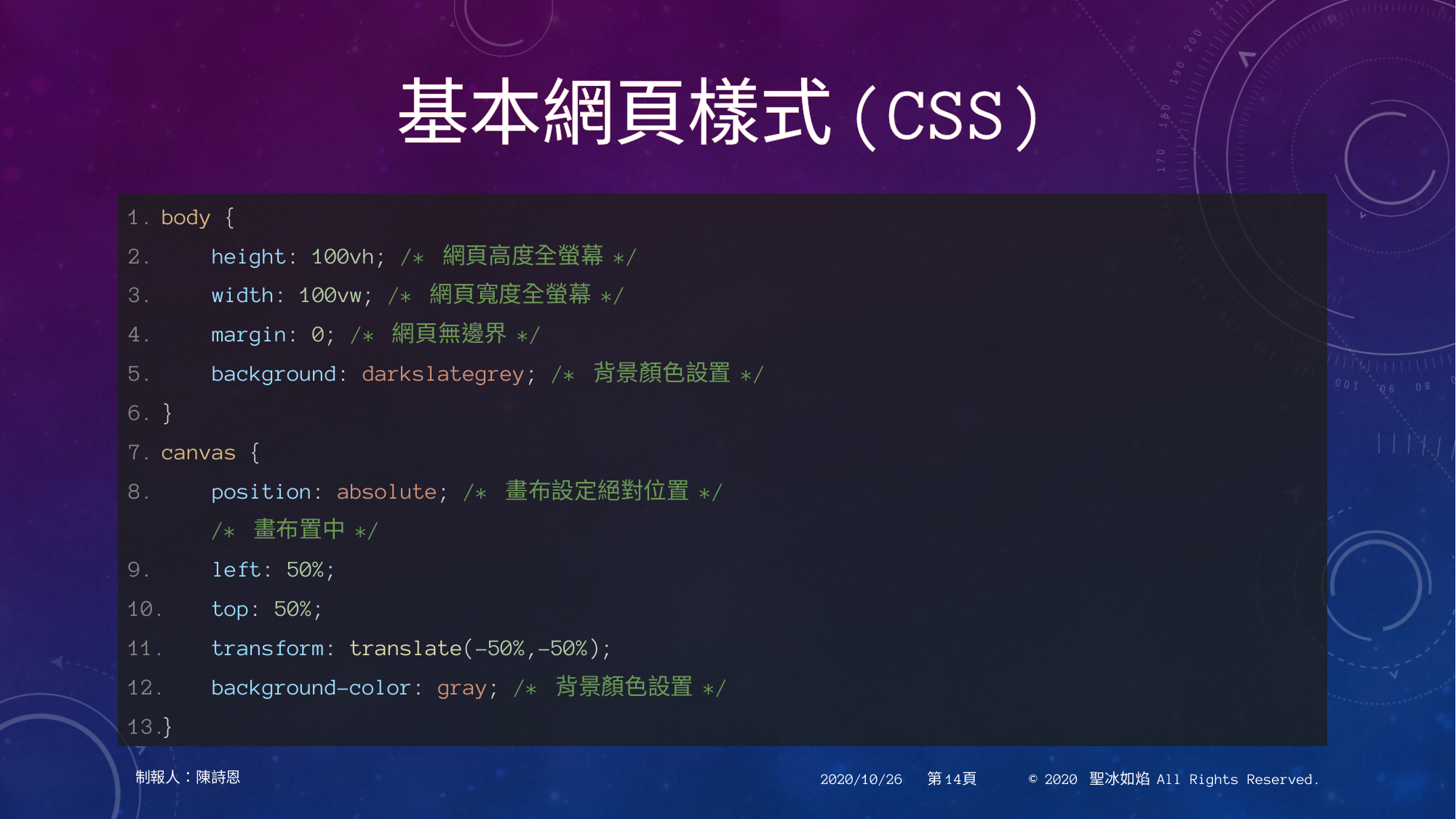

# 基本網頁樣式(CSS)
body {
    height: 100vh; /* 網頁高度全螢幕 */
    width: 100vw; /* 網頁寬度全螢幕 */
    margin: 0; /* 網頁無邊界 */
    background: darkslategrey; /* 背景顏色設置 */
}
canvas {
    position: absolute; /* 畫布設定絕對位置 */
 		/* 畫布置中 */
    left: 50%;
    top: 50%;
    transform: translate(-50%,-50%);
    background-color: gray; /* 背景顏色設置 */
}
第14頁
制報人：陳詩恩
2020/10/26